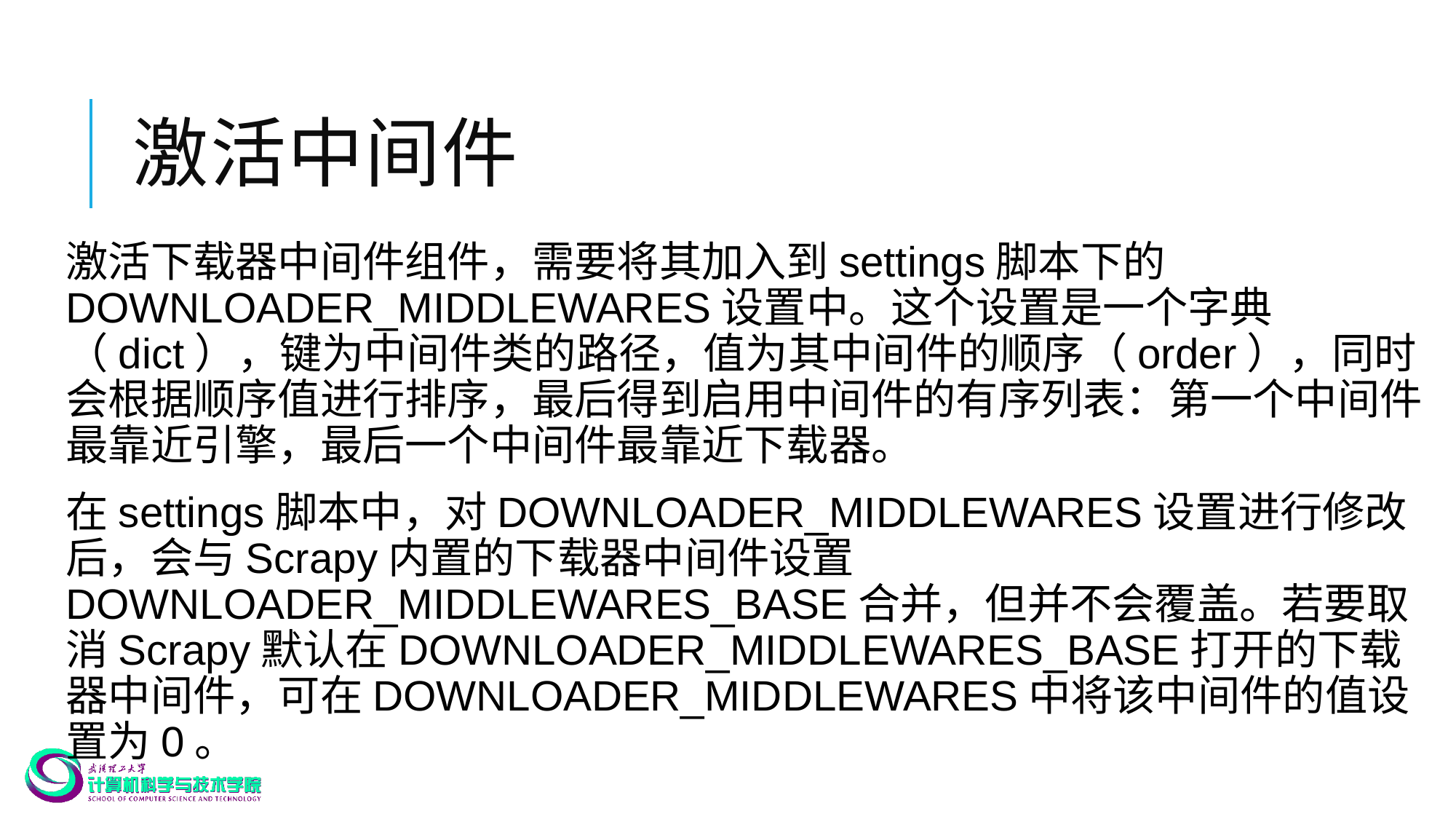

# 激活中间件
激活下载器中间件组件，需要将其加入到settings脚本下的DOWNLOADER_MIDDLEWARES设置中。这个设置是一个字典（dict），键为中间件类的路径，值为其中间件的顺序（order），同时会根据顺序值进行排序，最后得到启用中间件的有序列表：第一个中间件最靠近引擎，最后一个中间件最靠近下载器。
在settings脚本中，对DOWNLOADER_MIDDLEWARES设置进行修改后，会与Scrapy内置的下载器中间件设置DOWNLOADER_MIDDLEWARES_BASE合并，但并不会覆盖。若要取消Scrapy默认在DOWNLOADER_MIDDLEWARES_BASE打开的下载器中间件，可在DOWNLOADER_MIDDLEWARES中将该中间件的值设置为0。